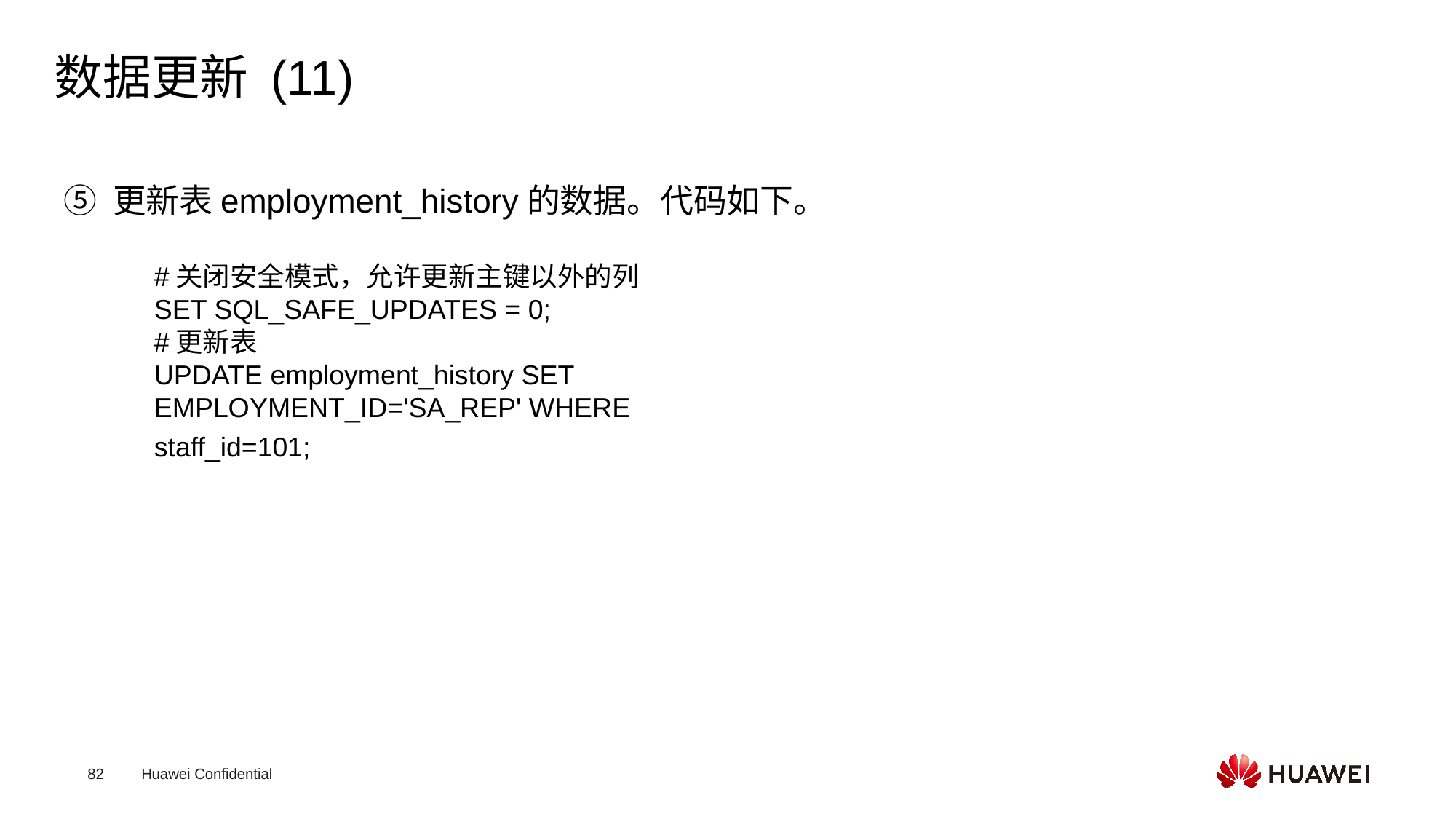

# 数据更新 (11)
⑤ 更新表employment_history的数据。代码如下。

#关闭安全模式，允许更新主键以外的列SET SQL_SAFE_UPDATES = 0;#更新表UPDATE employment_history SET  EMPLOYMENT_ID='SA_REP' WHERE staff_id=101;